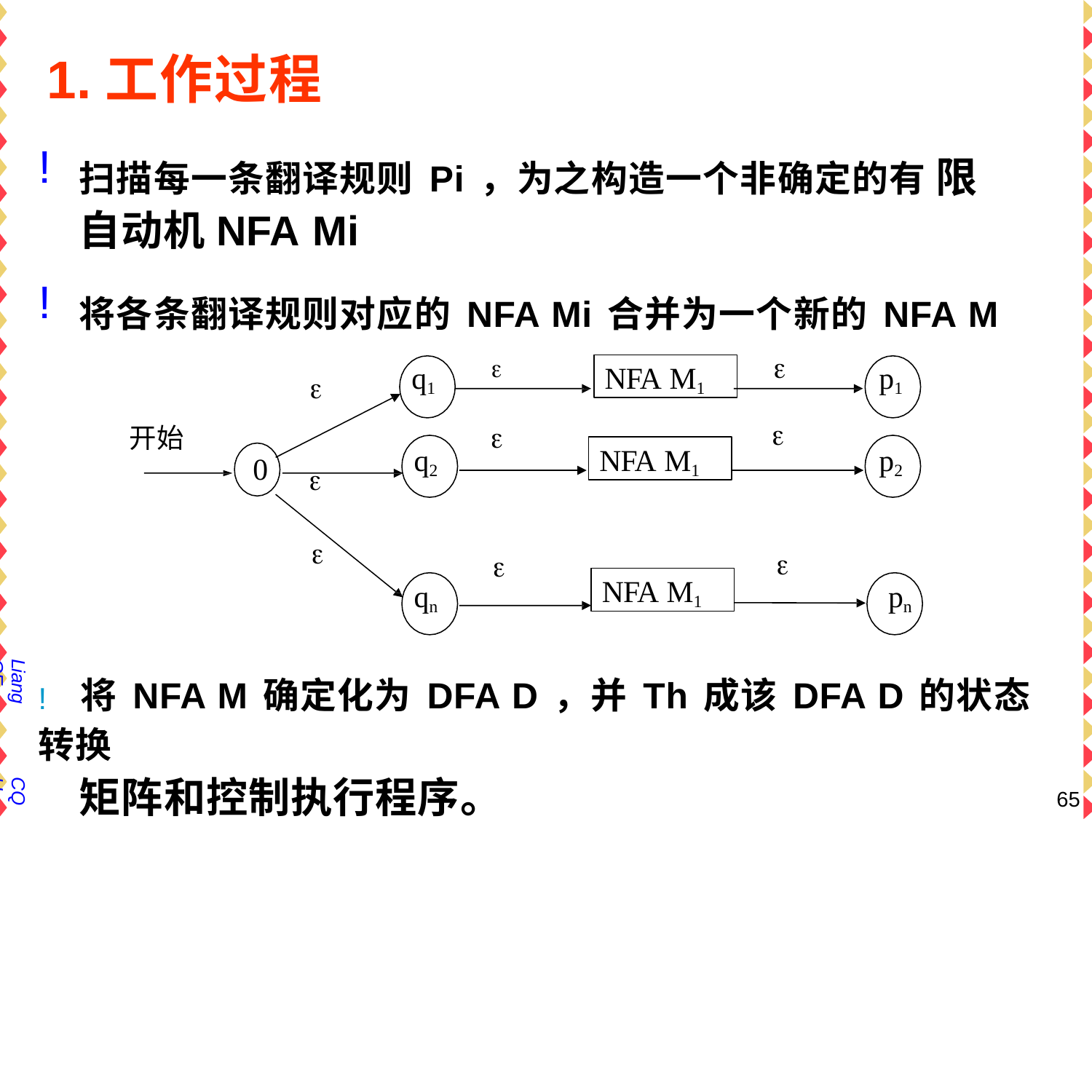

# 1.工作过程
扫描每一条翻译规则Pi，为之构造一个非确定的有 限自动机NFA Mi
将各条翻译规则对应的NFA Mi合并为一个新的NFA M
ε	ε
NFA M1

p1
q1
ε

ε
ε
开始

NFA M1
q2
p2

0
ε

ε
ε
ε
NFA M1

qn
pn

Liang GE
!	将NFA M确定化为DFA D，并Th成该DFA D的状态转换
矩阵和控制执行程序。
CQU
65